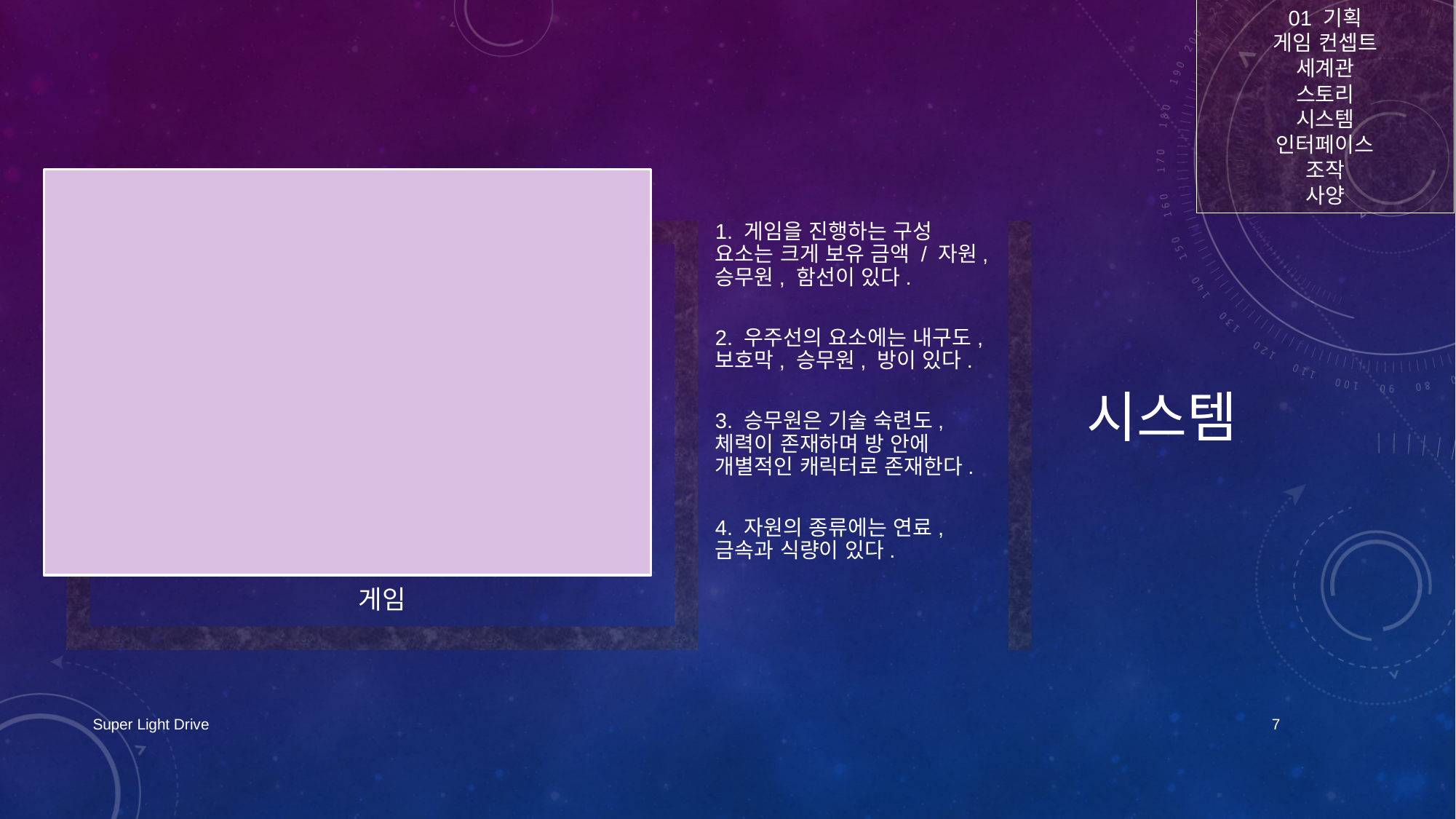

01 기획
게임 컨셉트
세계관
스토리
시스템
인터페이스
조작
사양
# 시스템

게임
1. 게임을 진행하는 구성 요소는 크게 보유 금액 / 자원, 승무원, 함선이 있다.

2. 우주선의 요소에는 내구도,  보호막, 승무원, 방이 있다.

3. 승무원은 기술 숙련도, 체력이 존재하며 방 안에 개별적인 캐릭터로 존재한다.

4. 자원의 종류에는 연료, 금속과 식량이 있다.
Super Light Drive
7